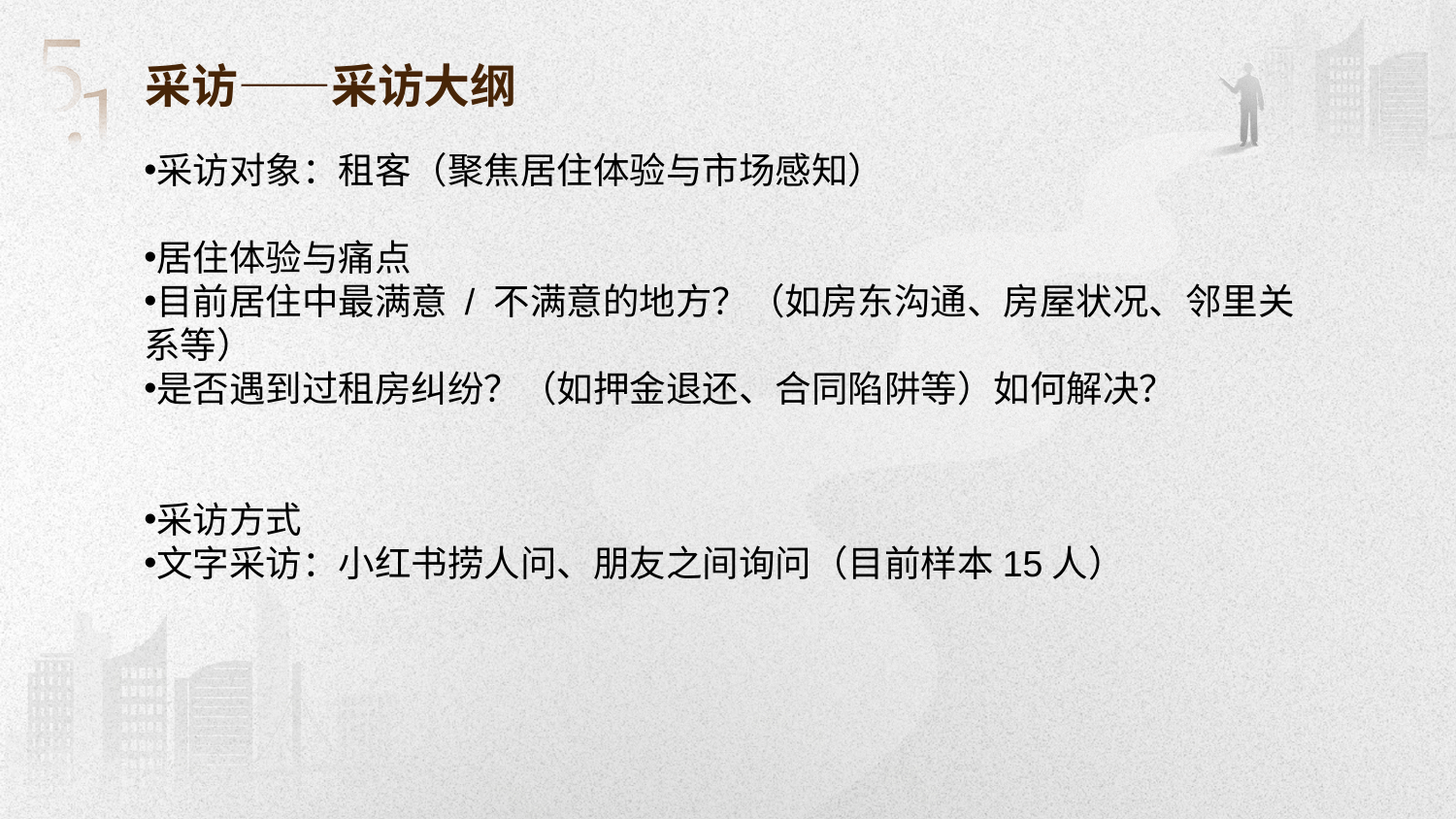

采访——采访大纲
采访对象：租客（聚焦居住体验与市场感知）

居住体验与痛点
目前居住中最满意 / 不满意的地方？（如房东沟通、房屋状况、邻里关系等）
是否遇到过租房纠纷？（如押金退还、合同陷阱等）如何解决？

采访方式
文字采访：小红书捞人问、朋友之间询问（目前样本15人）